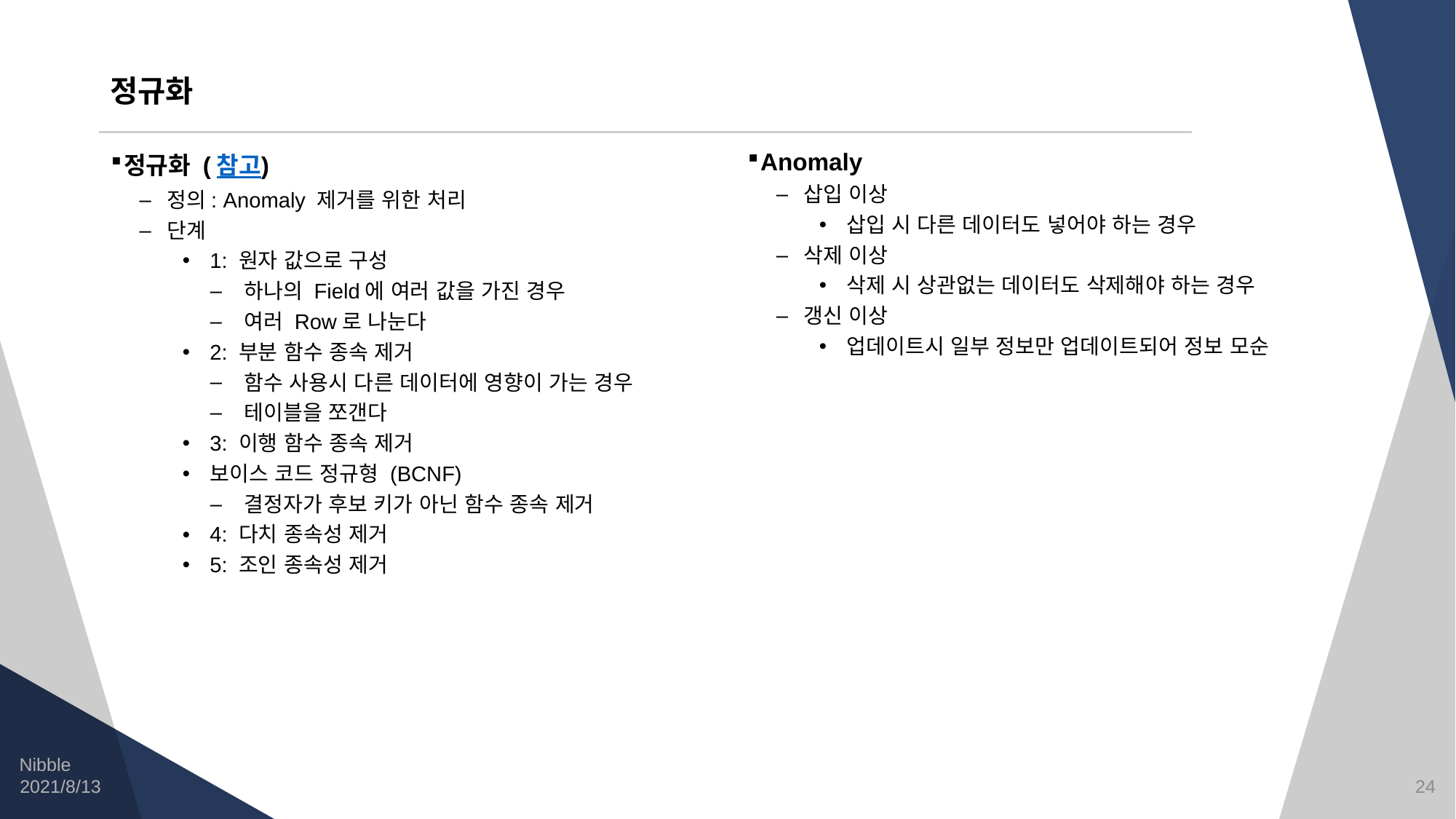

# 정규화
Anomaly
삽입 이상
삽입 시 다른 데이터도 넣어야 하는 경우
삭제 이상
삭제 시 상관없는 데이터도 삭제해야 하는 경우
갱신 이상
업데이트시 일부 정보만 업데이트되어 정보 모순
정규화 (참고)
정의: Anomaly 제거를 위한 처리
단계
1: 원자 값으로 구성
하나의 Field에 여러 값을 가진 경우
여러 Row로 나눈다
2: 부분 함수 종속 제거
함수 사용시 다른 데이터에 영향이 가는 경우
테이블을 쪼갠다
3: 이행 함수 종속 제거
보이스 코드 정규형 (BCNF)
결정자가 후보 키가 아닌 함수 종속 제거
4: 다치 종속성 제거
5: 조인 종속성 제거

Nibble
2021/8/13
24